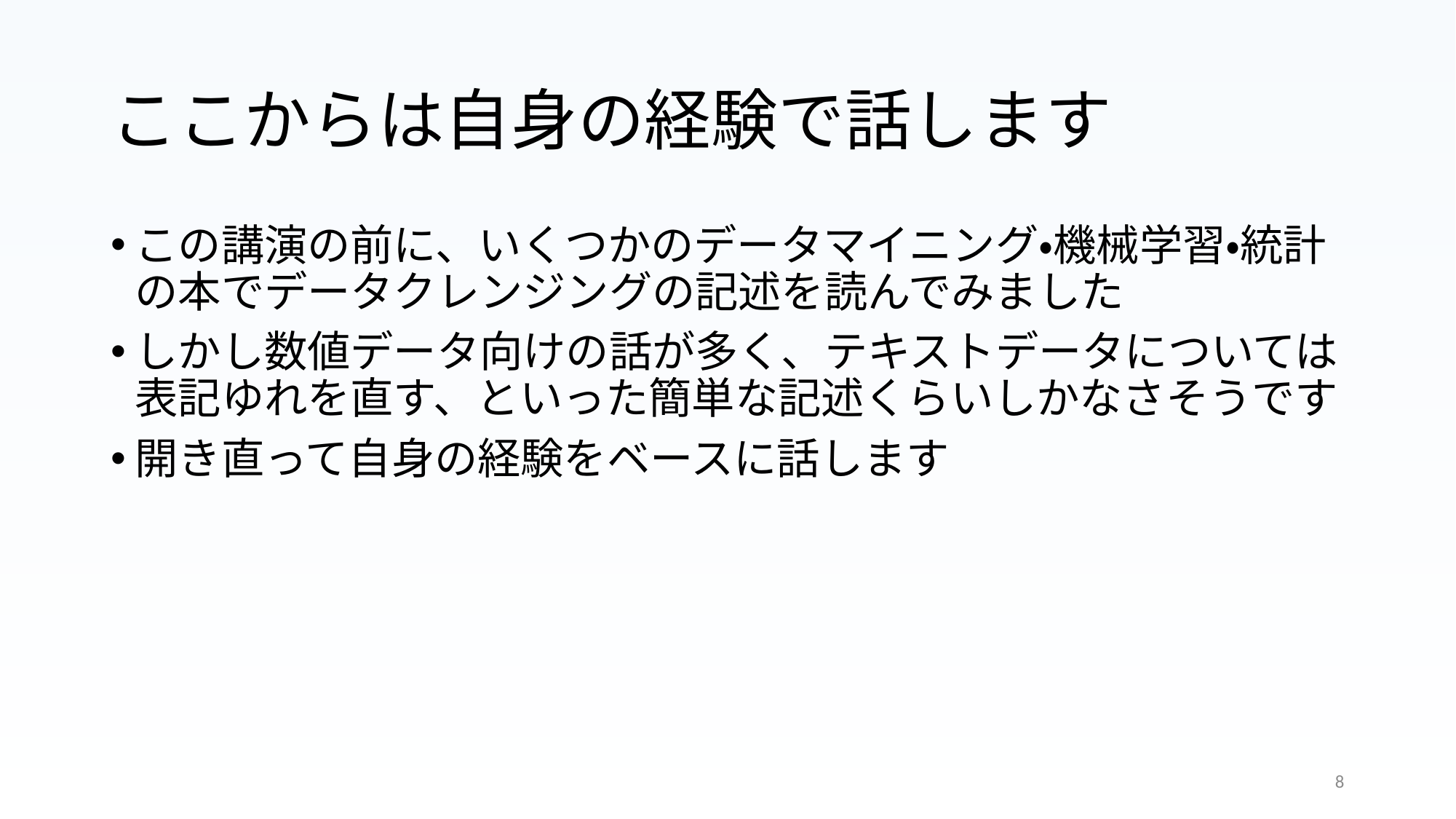

# ここからは自身の経験で話します
この講演の前に、いくつかのデータマイニング・機械学習・統計の本でデータクレンジングの記述を読んでみました
しかし数値データ向けの話が多く、テキストデータについては表記ゆれを直す、といった簡単な記述くらいしかなさそうです
開き直って自身の経験をベースに話します
8